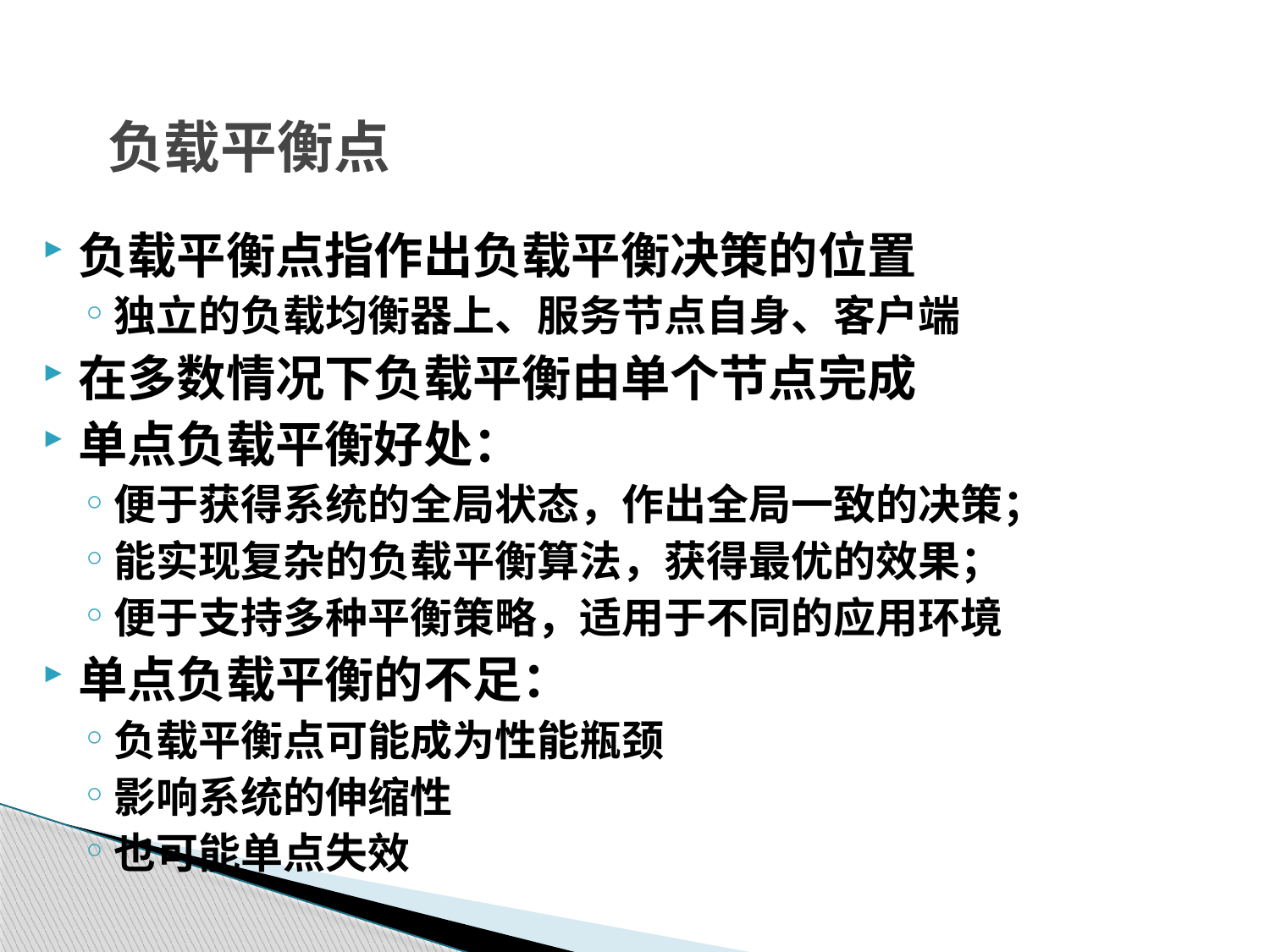

# 负载平衡点
负载平衡点指作出负载平衡决策的位置
独立的负载均衡器上、服务节点自身、客户端
在多数情况下负载平衡由单个节点完成
单点负载平衡好处：
便于获得系统的全局状态，作出全局一致的决策；
能实现复杂的负载平衡算法，获得最优的效果；
便于支持多种平衡策略，适用于不同的应用环境
单点负载平衡的不足：
负载平衡点可能成为性能瓶颈
影响系统的伸缩性
也可能单点失效